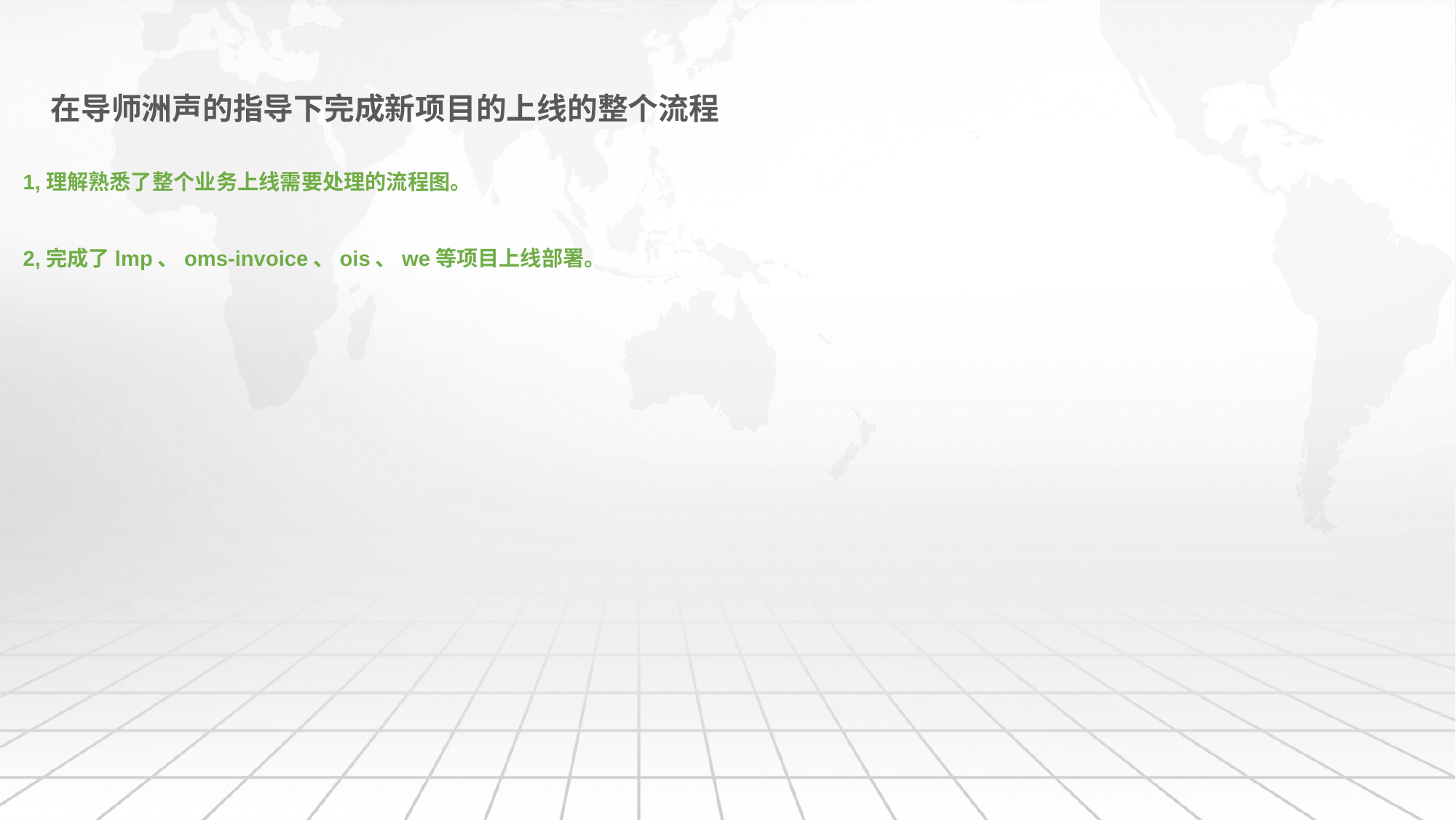

在导师洲声的指导下完成新项目的上线的整个流程
1,理解熟悉了整个业务上线需要处理的流程图。

2,完成了lmp、oms-invoice、ois、we等项目上线部署。